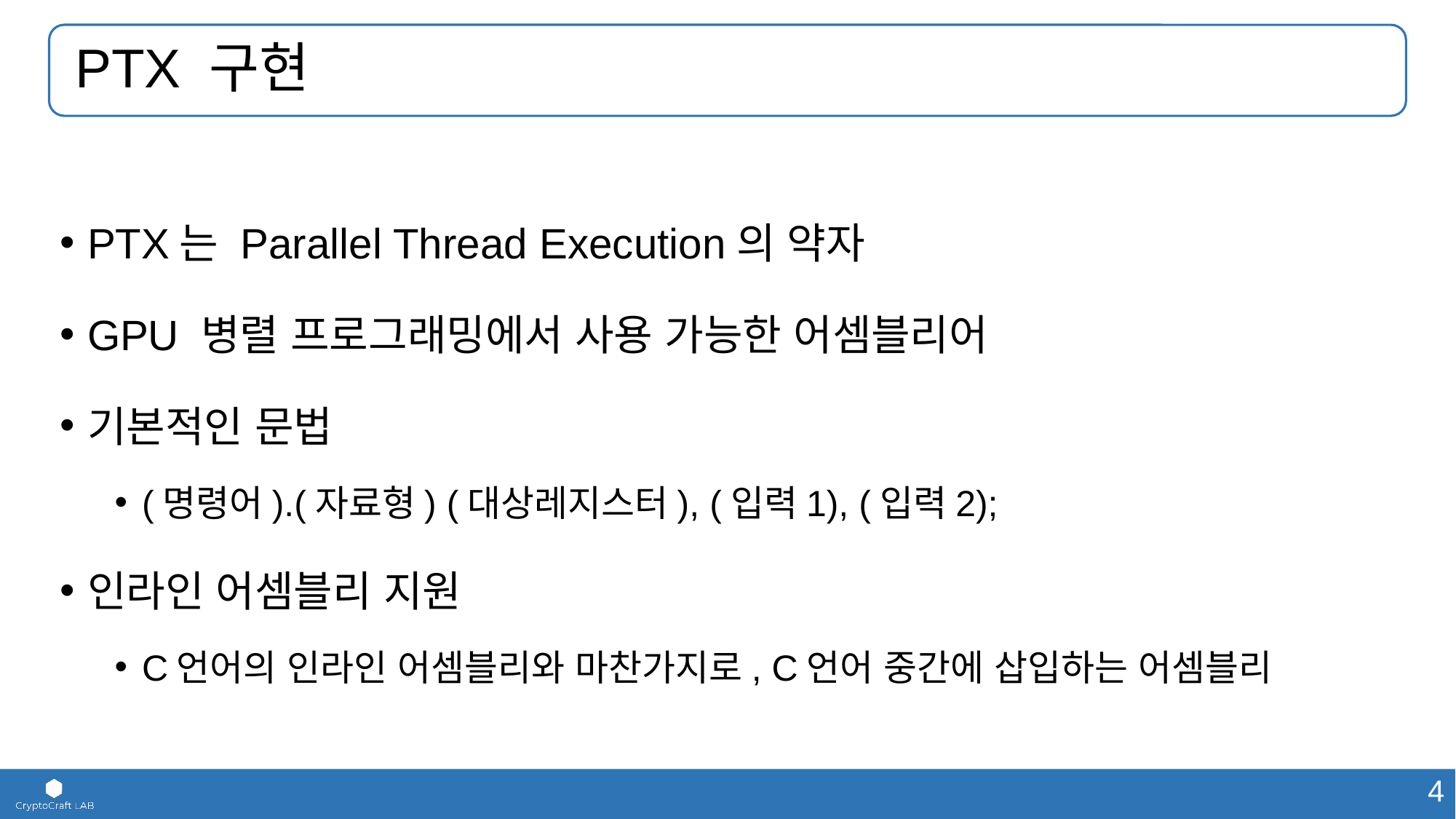

# PTX 구현
PTX는 Parallel Thread Execution의 약자
GPU 병렬 프로그래밍에서 사용 가능한 어셈블리어
기본적인 문법
(명령어).(자료형) (대상레지스터), (입력1), (입력2);
인라인 어셈블리 지원
C언어의 인라인 어셈블리와 마찬가지로, C언어 중간에 삽입하는 어셈블리